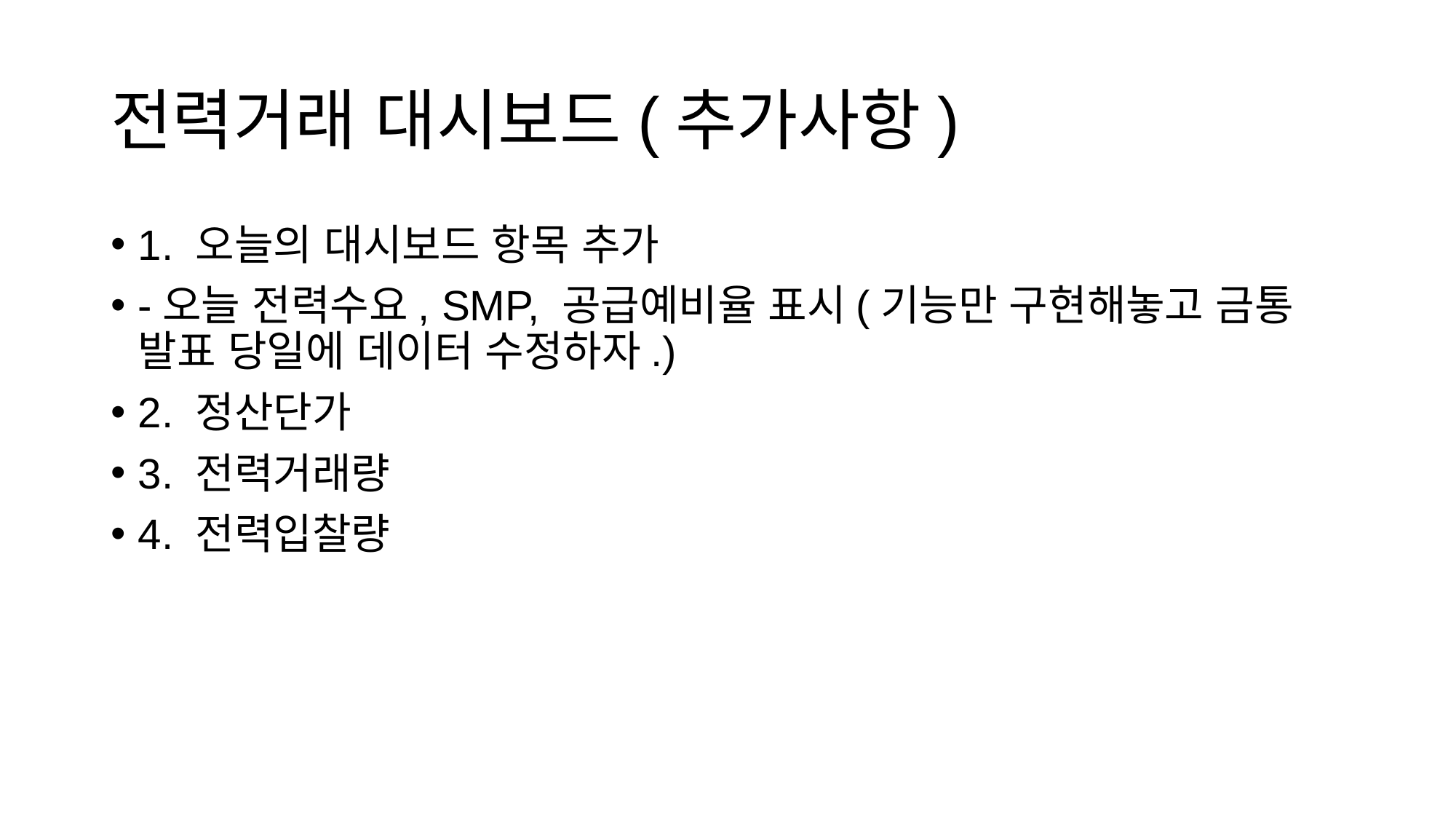

# 전력거래 대시보드(추가사항)
1. 오늘의 대시보드 항목 추가
-오늘 전력수요, SMP, 공급예비율 표시(기능만 구현해놓고 금통 발표 당일에 데이터 수정하자.)
2. 정산단가
3. 전력거래량
4. 전력입찰량